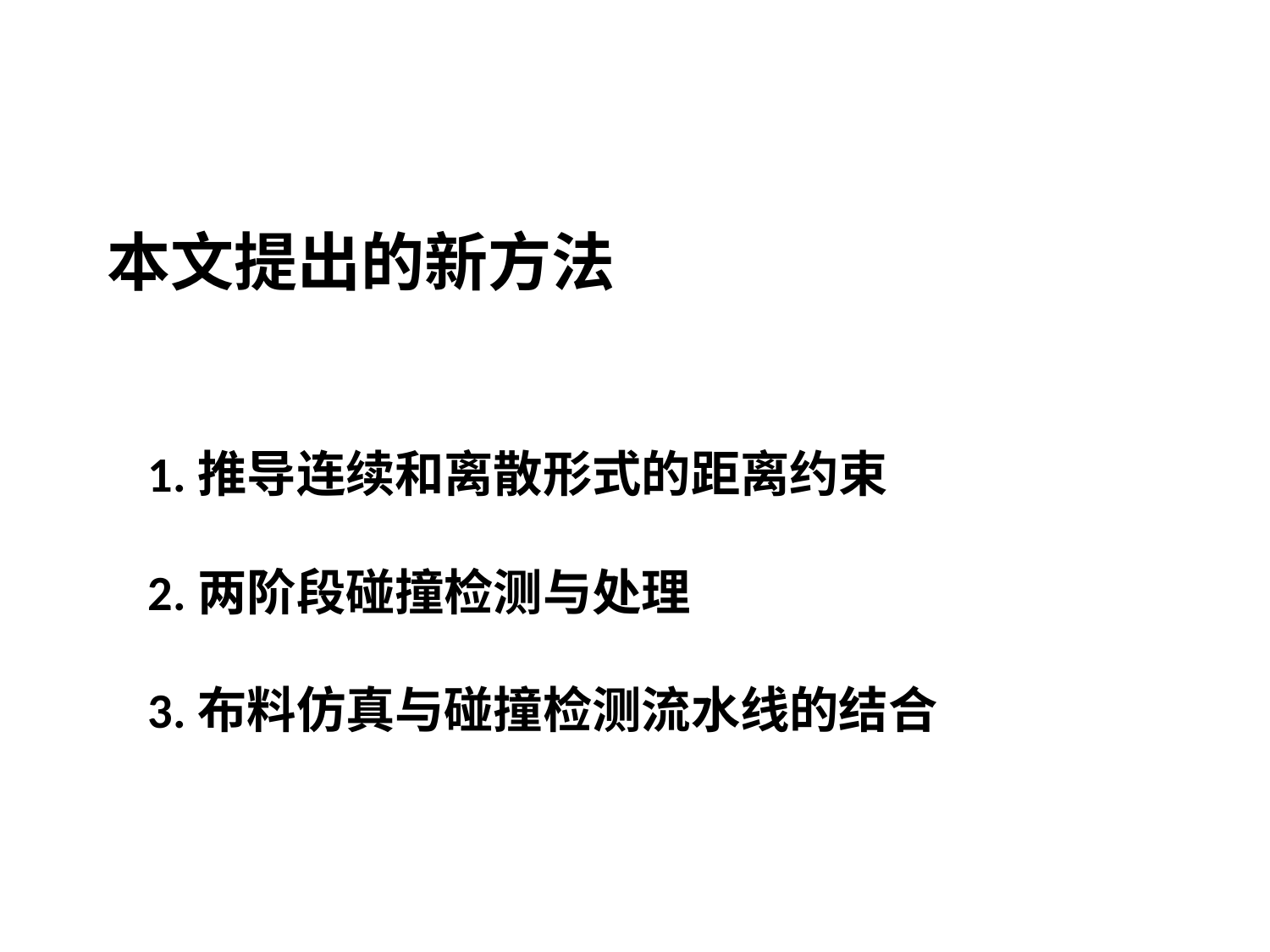

本文提出的新方法
1.推导连续和离散形式的距离约束

2.两阶段碰撞检测与处理

3.布料仿真与碰撞检测流水线的结合